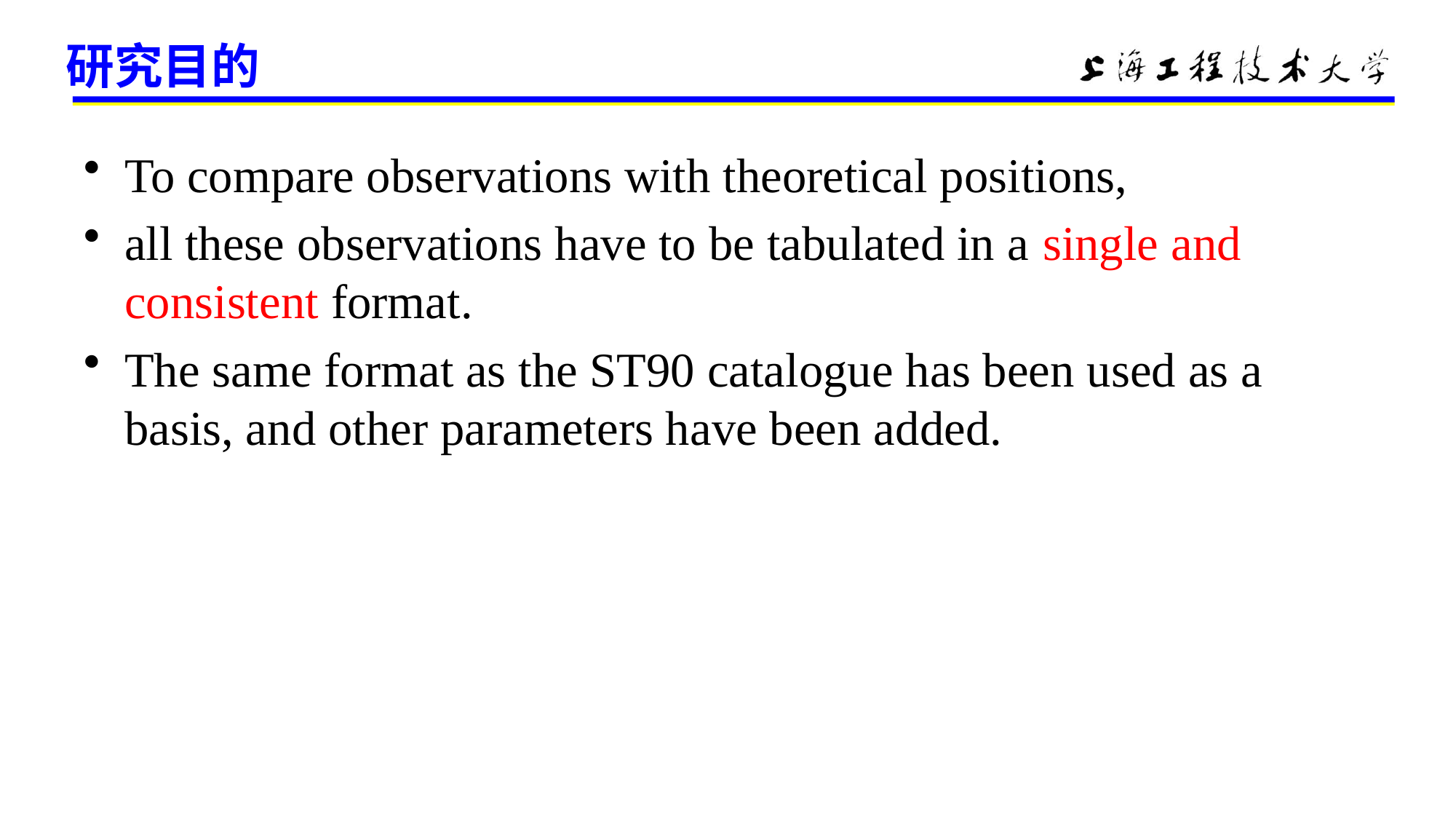

# 研究目的
To compare observations with theoretical positions,
all these observations have to be tabulated in a single and consistent format.
The same format as the ST90 catalogue has been used as a basis, and other parameters have been added.